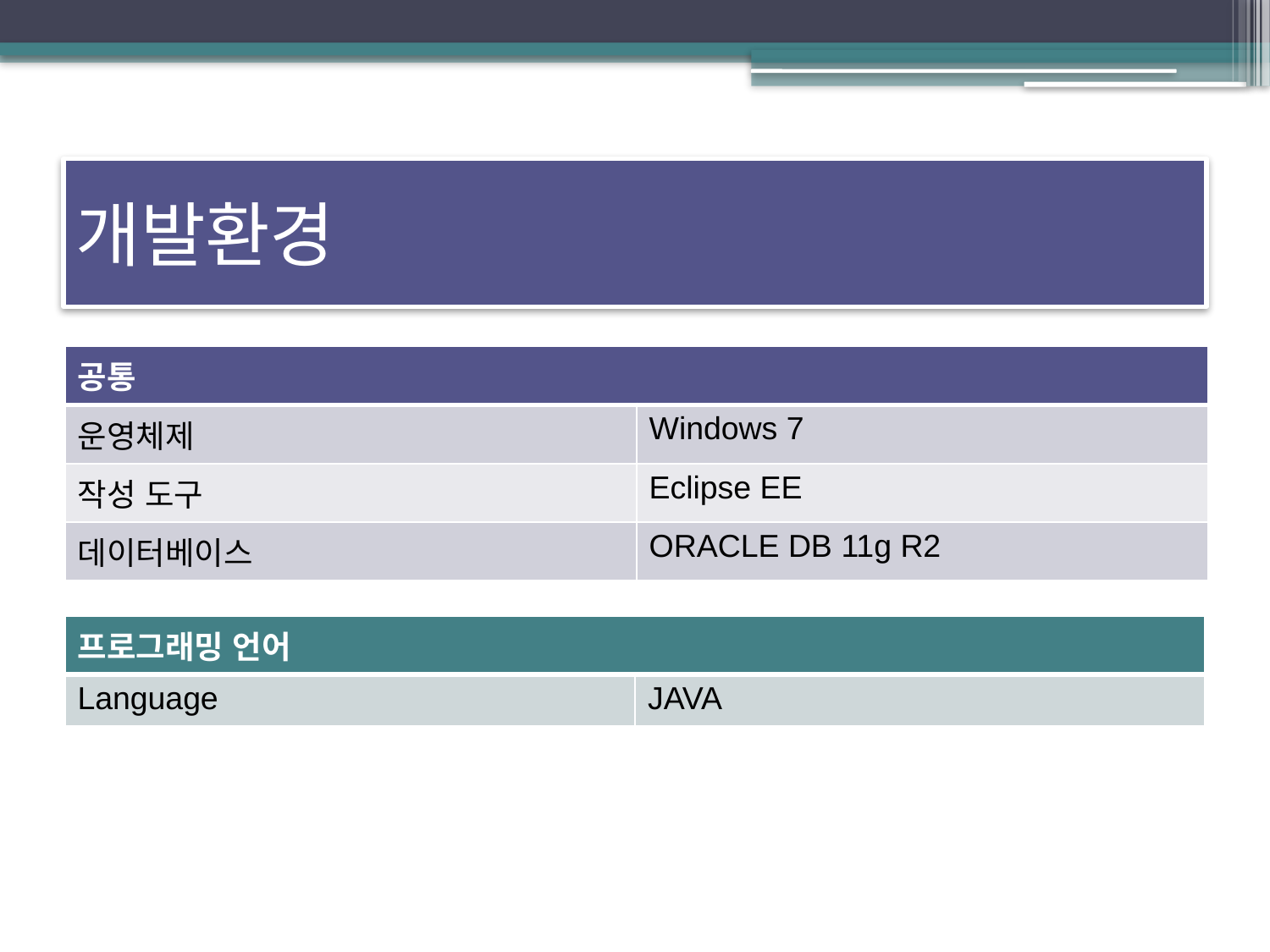

# 개발환경
| 공통 |  |
| --- | --- |
| 운영체제 | Windows 7 |
| 작성 도구 | Eclipse EE |
| 데이터베이스 | ORACLE DB 11g R2 |
| 프로그래밍 언어 |  |
| --- | --- |
| Language | JAVA |